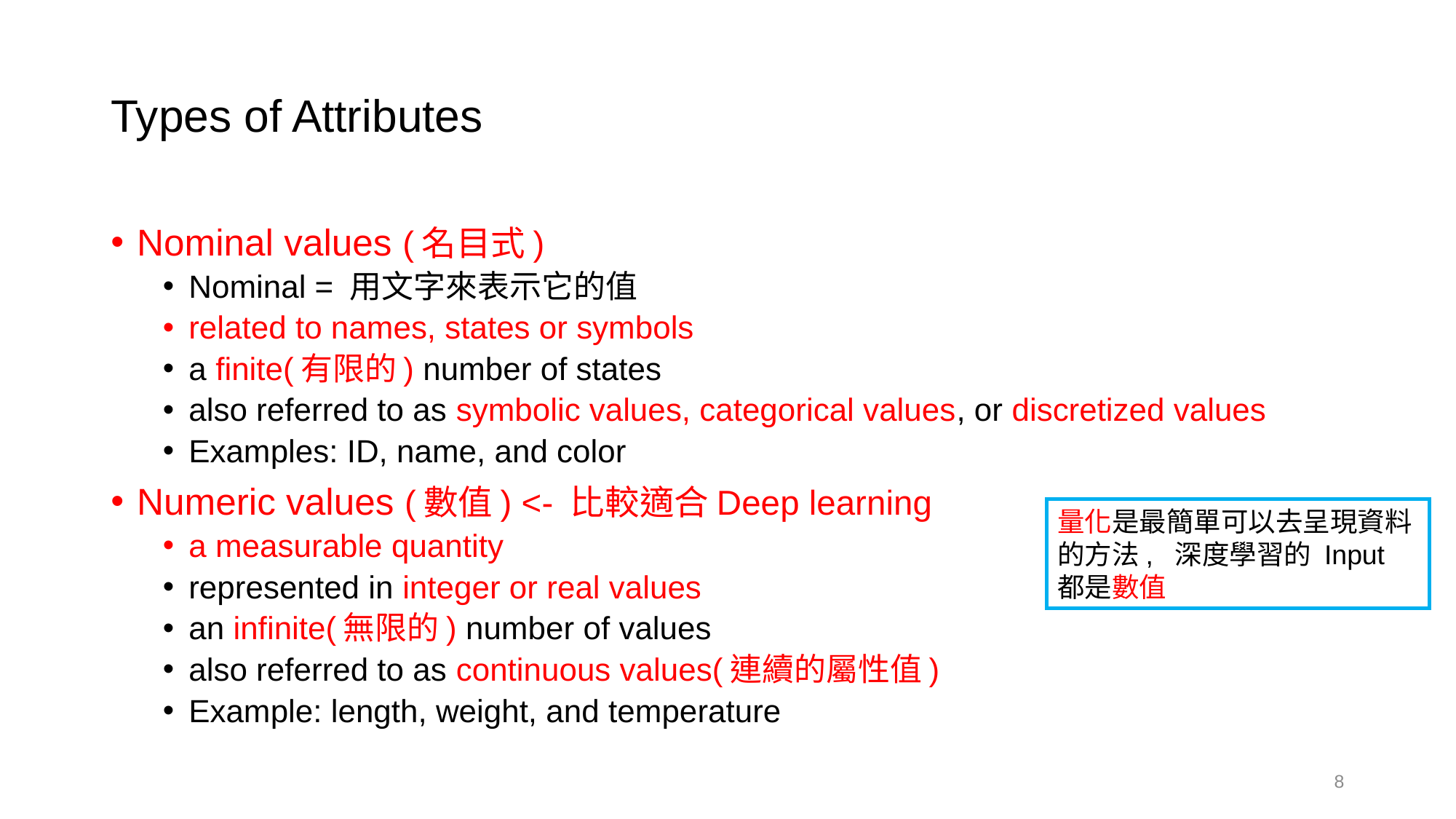

# Types of Attributes
Nominal values (名目式)
Nominal = 用文字來表示它的值
related to names, states or symbols
a finite(有限的) number of states
also referred to as symbolic values, categorical values, or discretized values
Examples: ID, name, and color
Numeric values (數值) <- 比較適合Deep learning
a measurable quantity
represented in integer or real values
an infinite(無限的) number of values
also referred to as continuous values(連續的屬性值)
Example: length, weight, and temperature

量化是最簡單可以去呈現資料的方法,  深度學習的 Input 都是數值
8